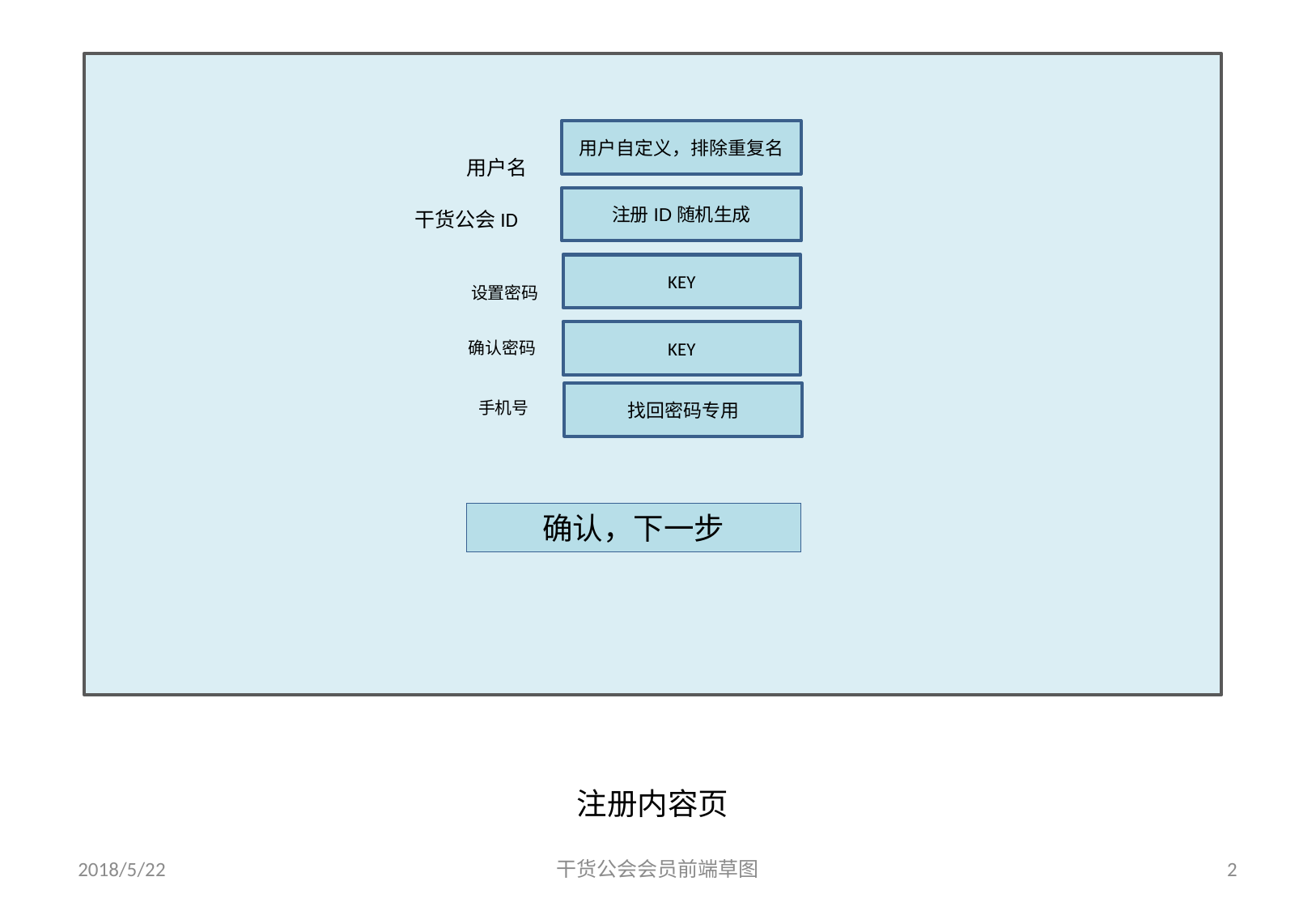

用户自定义，排除重复名
用户名
注册ID随机生成
干货公会ID
KEY
设置密码
KEY
确认密码
找回密码专用
手机号
确认，下一步
注册内容页
2018/5/22
干货公会会员前端草图
2